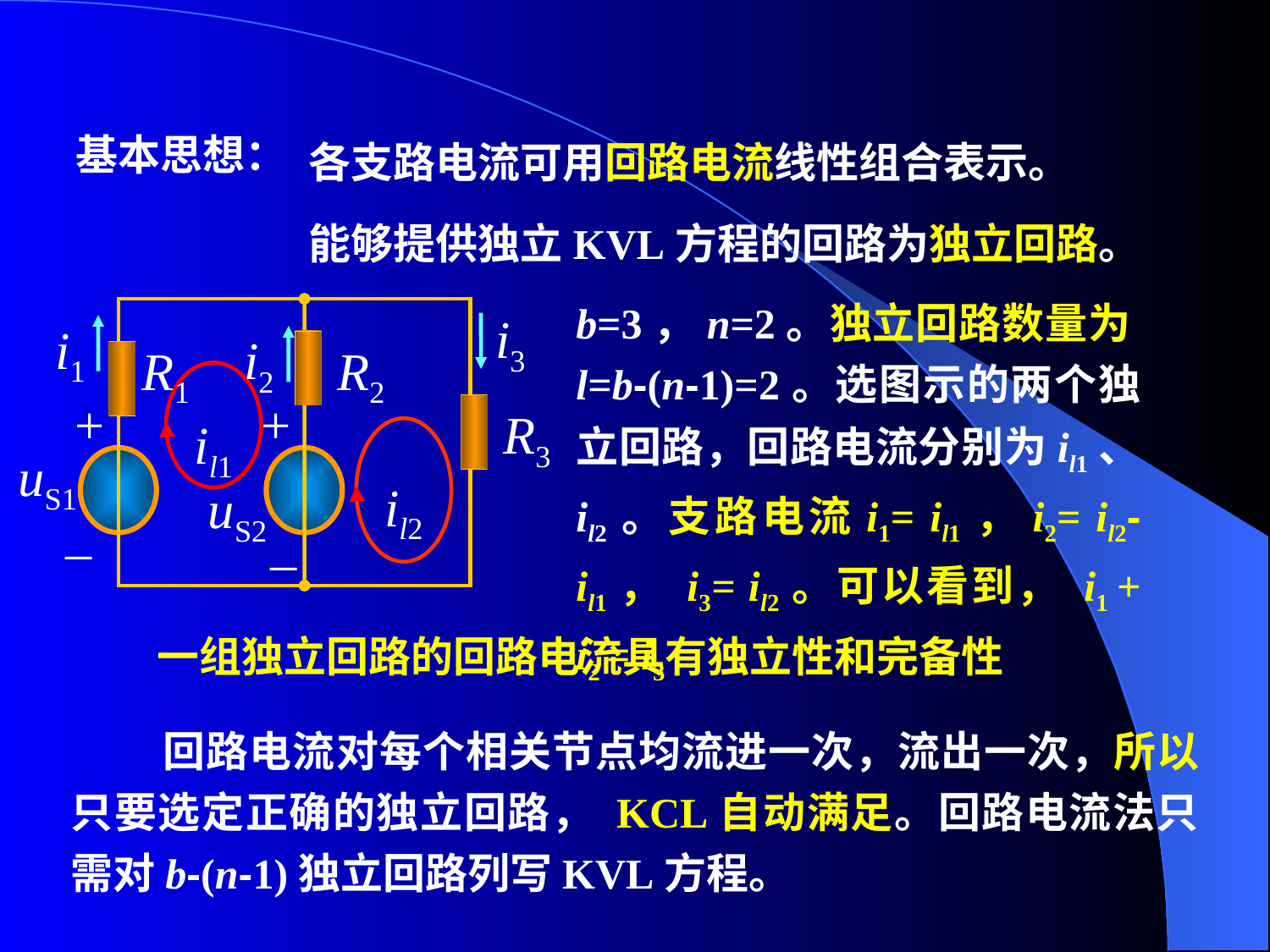

各支路电流可用回路电流线性组合表示。
能够提供独立KVL方程的回路为独立回路。
基本思想：
b=3，n=2。独立回路数量为l=b-(n-1)=2。选图示的两个独立回路，回路电流分别为il1、 il2。支路电流i1= il1，i2= il2- il1， i3= il2。可以看到， i1 + i2 = i3

i3

i1

i2

R1

R2

il1

+
+

R3

il2

uS1

uS2
–
–
一组独立回路的回路电流具有独立性和完备性
回路电流对每个相关节点均流进一次，流出一次，所以只要选定正确的独立回路， KCL自动满足。回路电流法只需对b-(n-1)独立回路列写KVL方程。